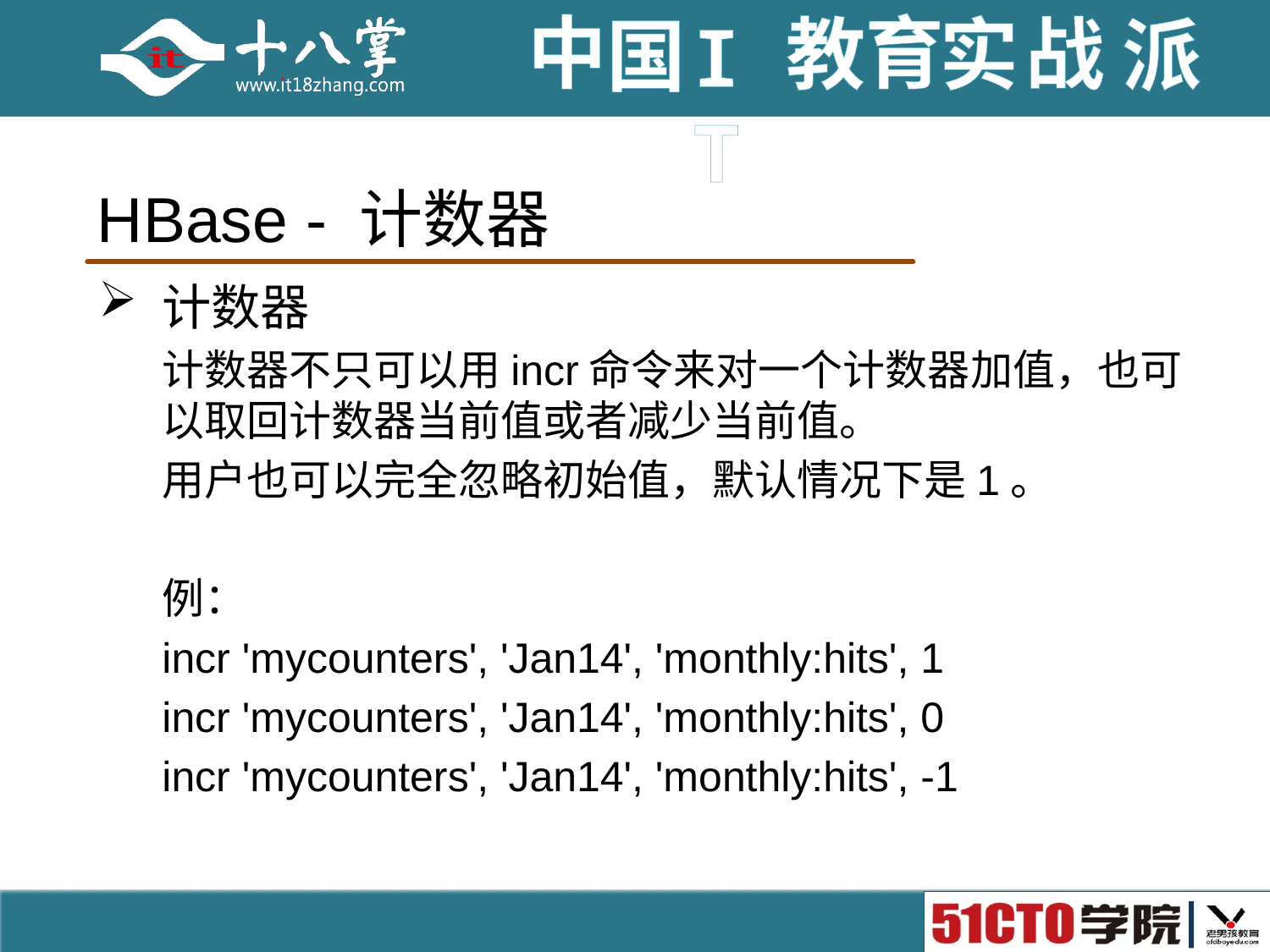

# HBase - 计数器
计数器
计数器不只可以用incr命令来对一个计数器加值，也可以取回计数器当前值或者减少当前值。
用户也可以完全忽略初始值，默认情况下是1。

例：
incr 'mycounters', 'Jan14', 'monthly:hits', 1
incr 'mycounters', 'Jan14', 'monthly:hits', 0
incr 'mycounters', 'Jan14', 'monthly:hits', -1